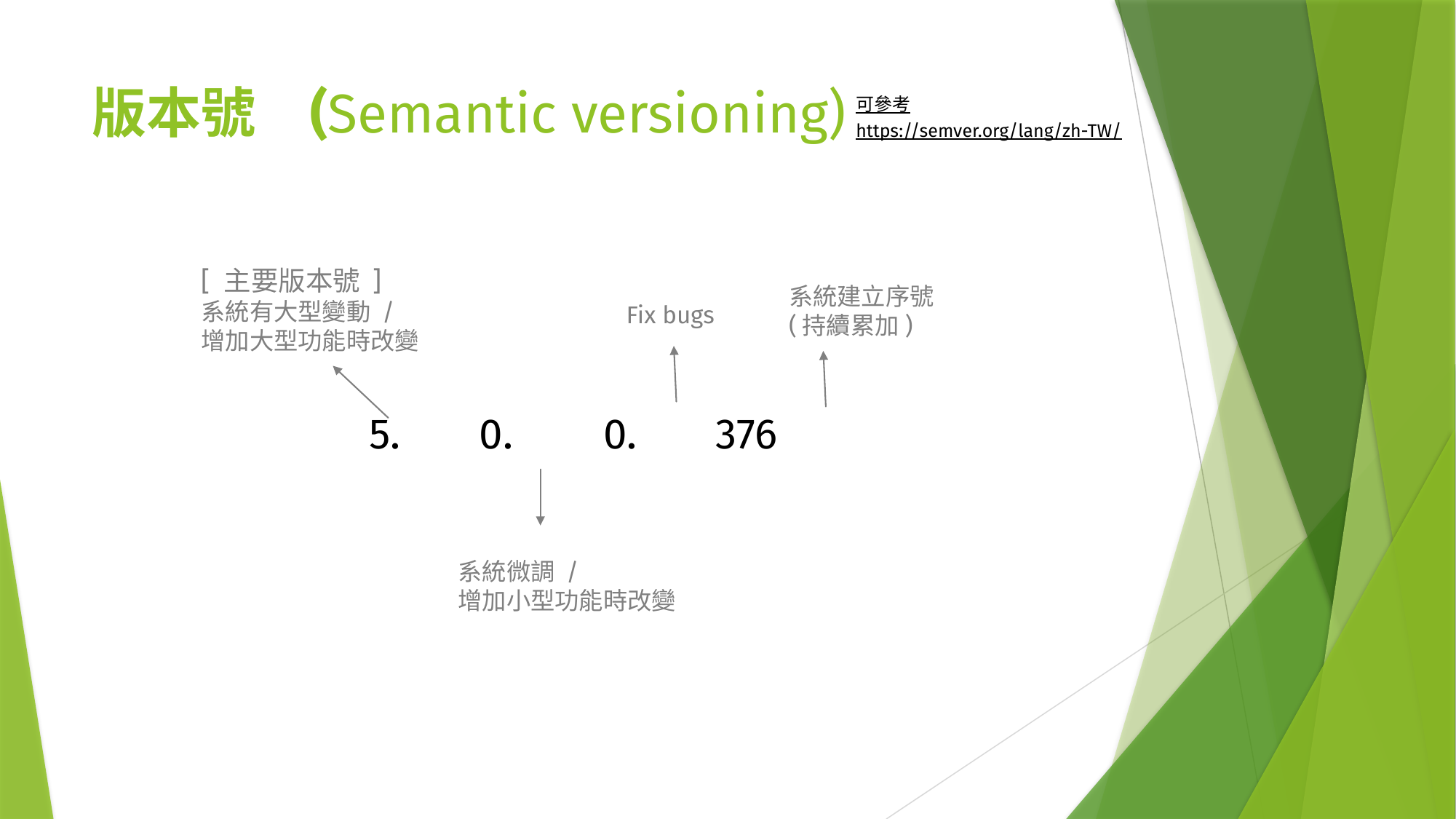

# 版本號	(Semantic versioning)
可參考
https://semver.org/lang/zh-TW/
[ 主要版本號 ]
系統有大型變動 /
增加大型功能時改變
系統建立序號
(持續累加)
Fix bugs
5.       0.        0.       376
系統微調 /
增加小型功能時改變